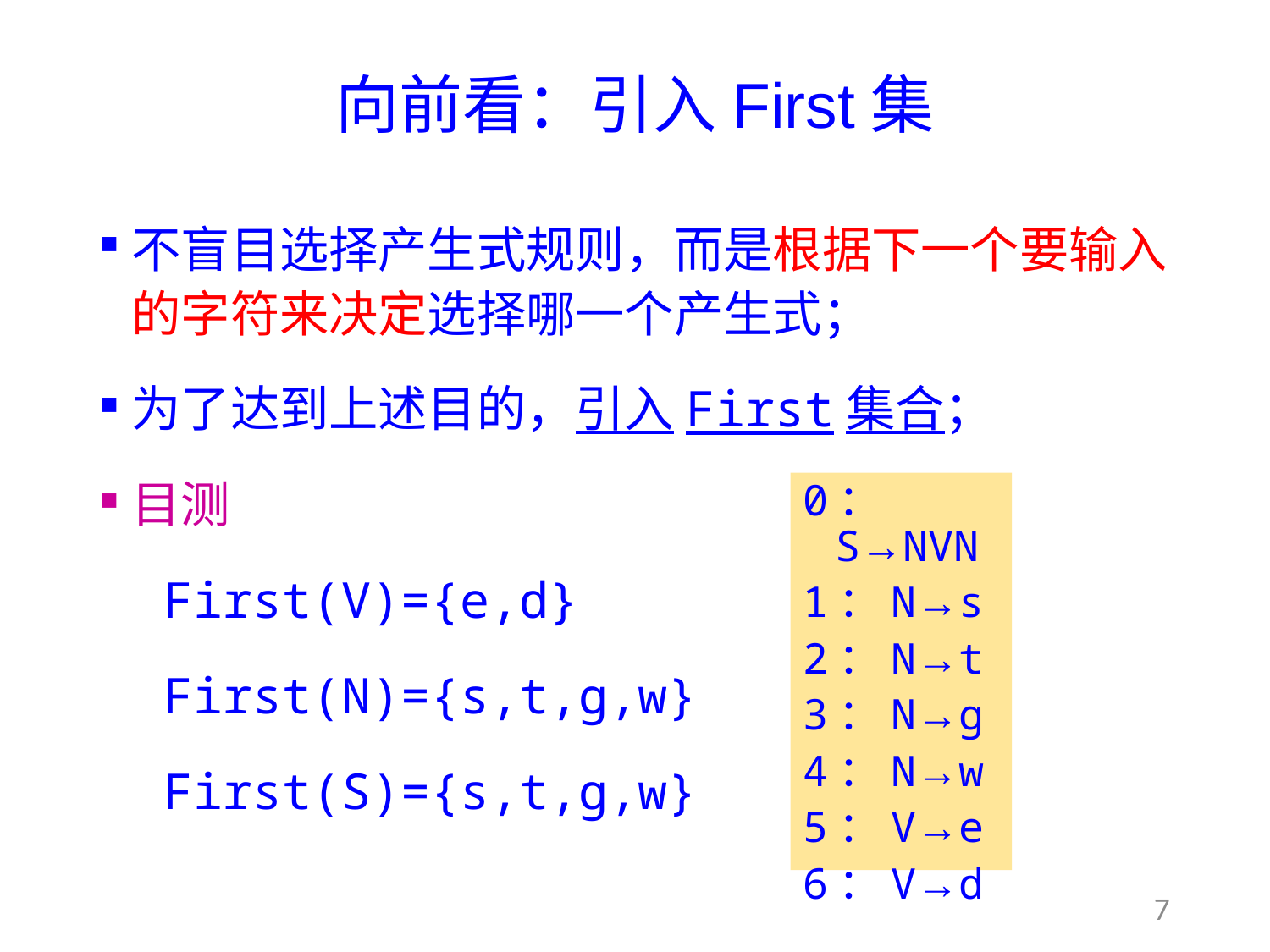

# 向前看：引入First集
不盲目选择产生式规则，而是根据下一个要输入的字符来决定选择哪一个产生式；
为了达到上述目的，引入First集合；
目测
First(V)={e,d}
First(N)={s,t,g,w}
First(S)={s,t,g,w}
0：S→NVN
1：N→s
2：N→t
3：N→g
4：N→w
5：V→e
6：V→d
7